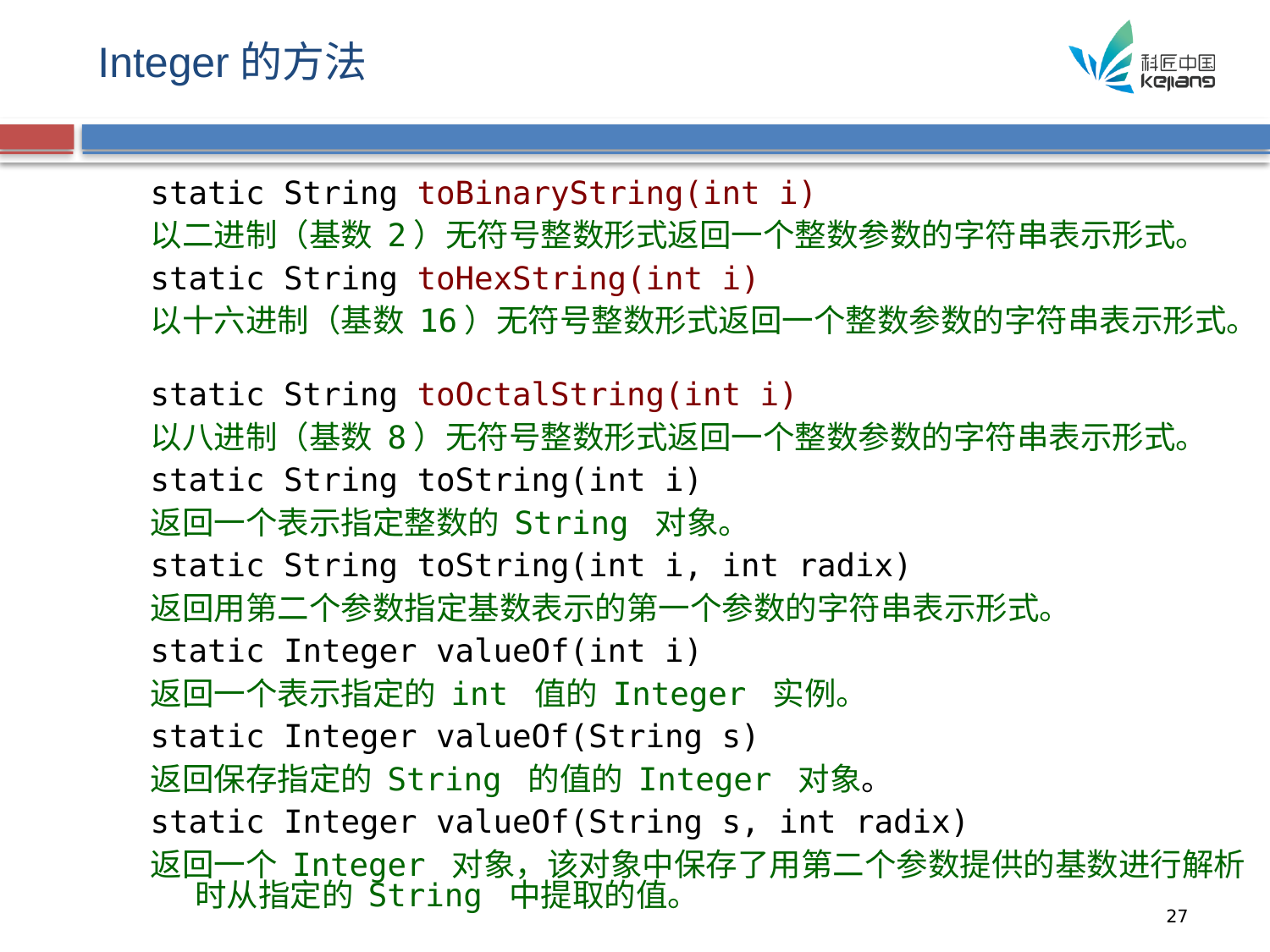

# Integer的方法
static String toBinaryString(int i)
以二进制（基数 2）无符号整数形式返回一个整数参数的字符串表示形式。
static String toHexString(int i)
以十六进制（基数 16）无符号整数形式返回一个整数参数的字符串表示形式。
static String toOctalString(int i)
以八进制（基数 8）无符号整数形式返回一个整数参数的字符串表示形式。
static String toString(int i)
返回一个表示指定整数的 String 对象。
static String toString(int i, int radix)
返回用第二个参数指定基数表示的第一个参数的字符串表示形式。
static Integer valueOf(int i)
返回一个表示指定的 int 值的 Integer 实例。
static Integer valueOf(String s)
返回保存指定的 String 的值的 Integer 对象。
static Integer valueOf(String s, int radix)
返回一个 Integer 对象，该对象中保存了用第二个参数提供的基数进行解析时从指定的 String 中提取的值。
27